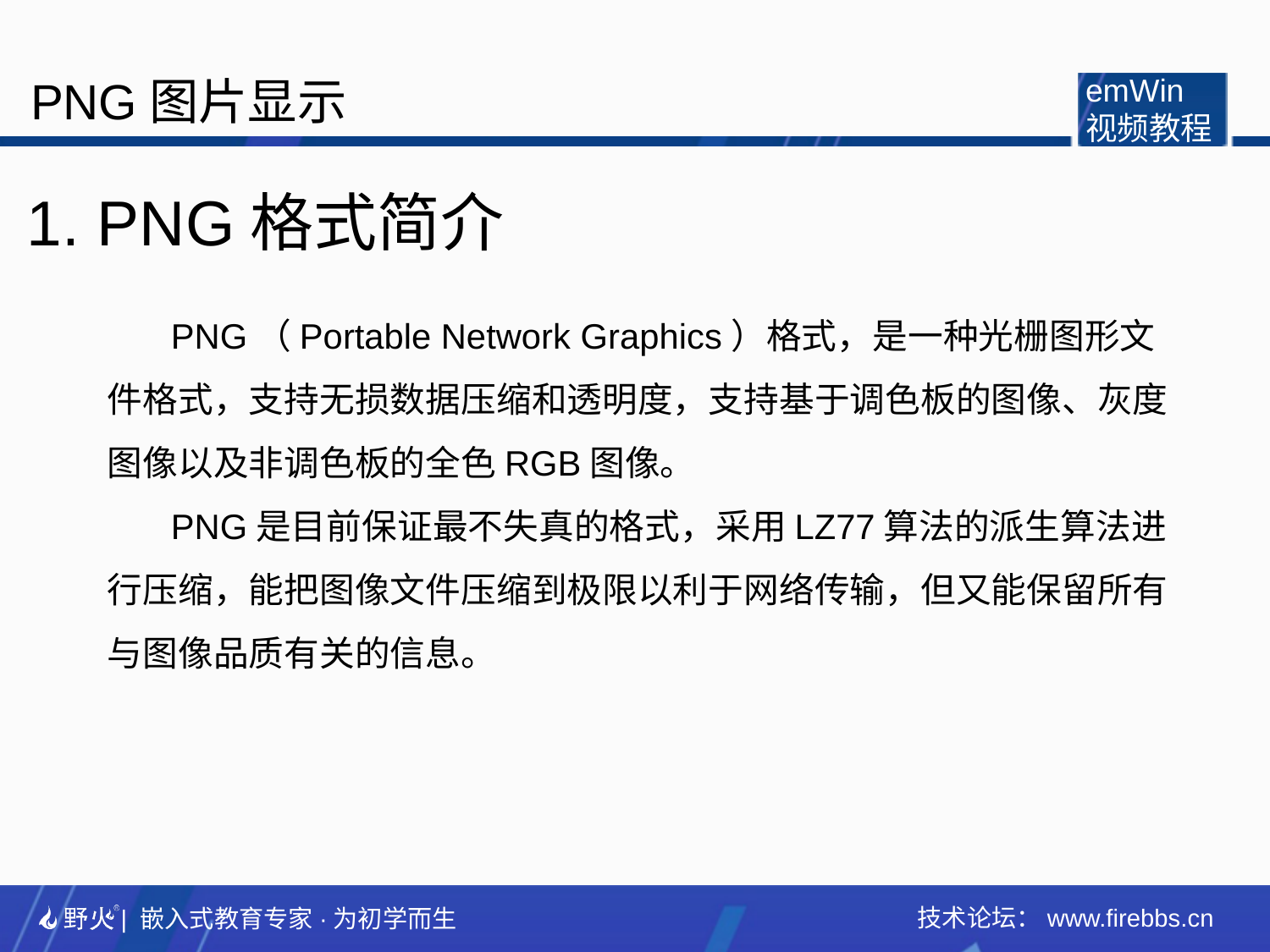

PNG图片显示
emWin
视频教程
1. PNG格式简介
PNG（Portable Network Graphics）格式，是一种光栅图形文件格式，支持无损数据压缩和透明度，支持基于调色板的图像、灰度图像以及非调色板的全色RGB图像。
PNG是目前保证最不失真的格式，采用LZ77算法的派生算法进行压缩，能把图像文件压缩到极限以利于网络传输，但又能保留所有与图像品质有关的信息。